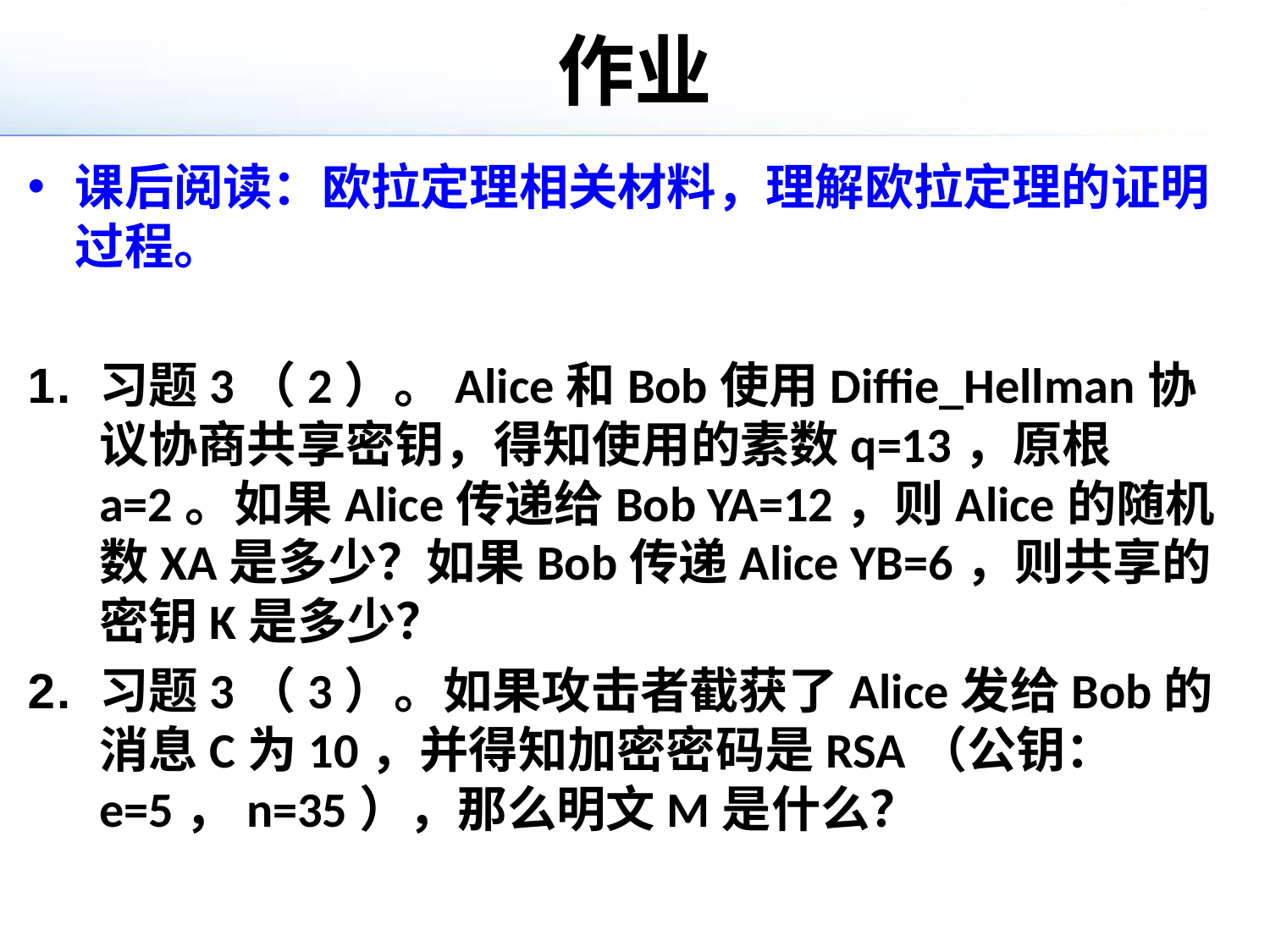

# 作业
课后阅读：欧拉定理相关材料，理解欧拉定理的证明过程。

习题3（2）。Alice和Bob使用Diffie_Hellman协议协商共享密钥，得知使用的素数q=13，原根a=2。如果Alice传递给Bob YA=12，则Alice的随机数XA是多少？如果Bob传递Alice YB=6，则共享的密钥K是多少？
习题3（3）。如果攻击者截获了Alice发给Bob的消息C为10，并得知加密密码是RSA（公钥：e=5，n=35），那么明文M是什么？